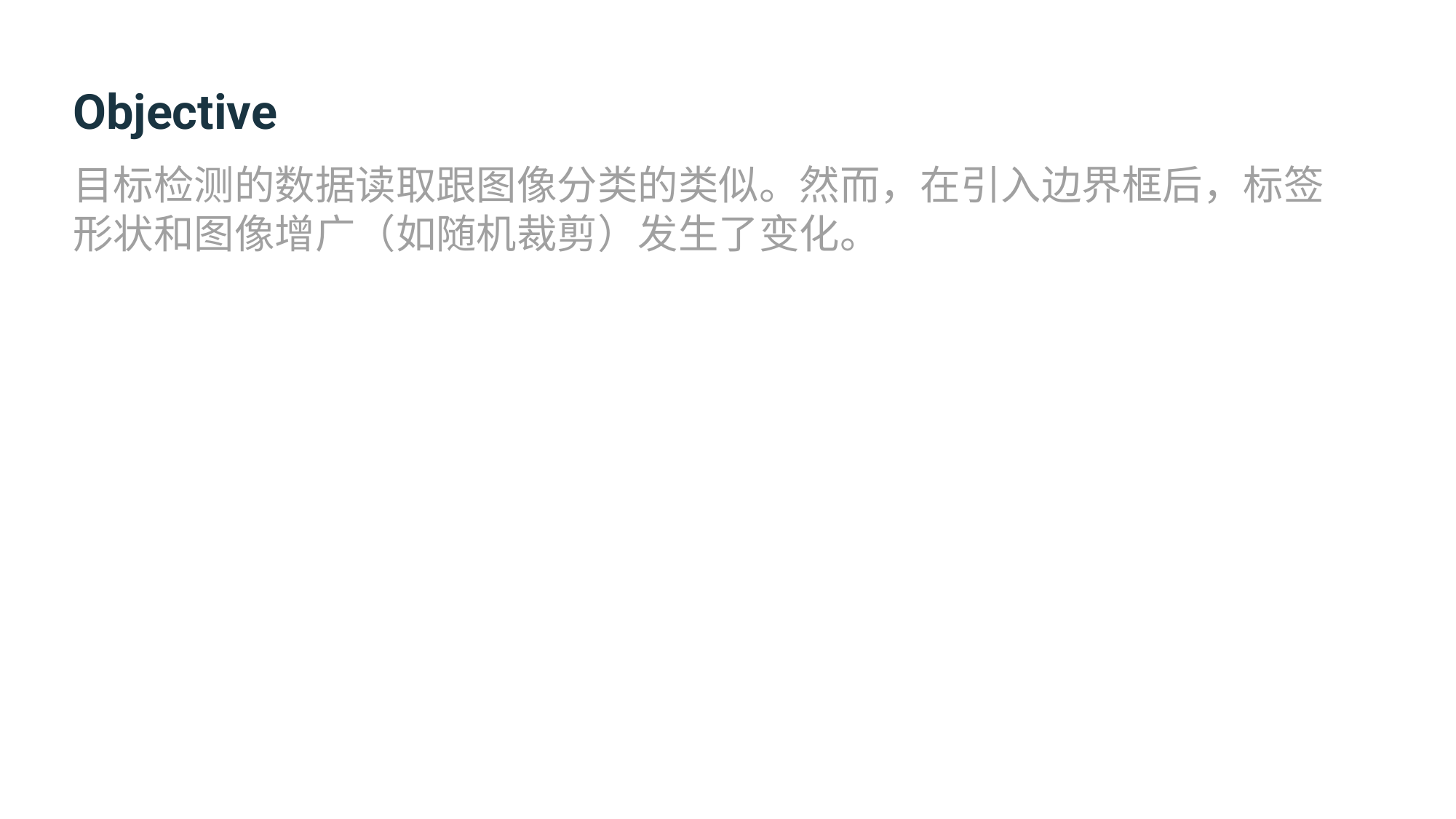

# Objective

目标检测的数据读取跟图像分类的类似。然而，在引入边界框后，标签形状和图像增广（如随机裁剪）发生了变化。